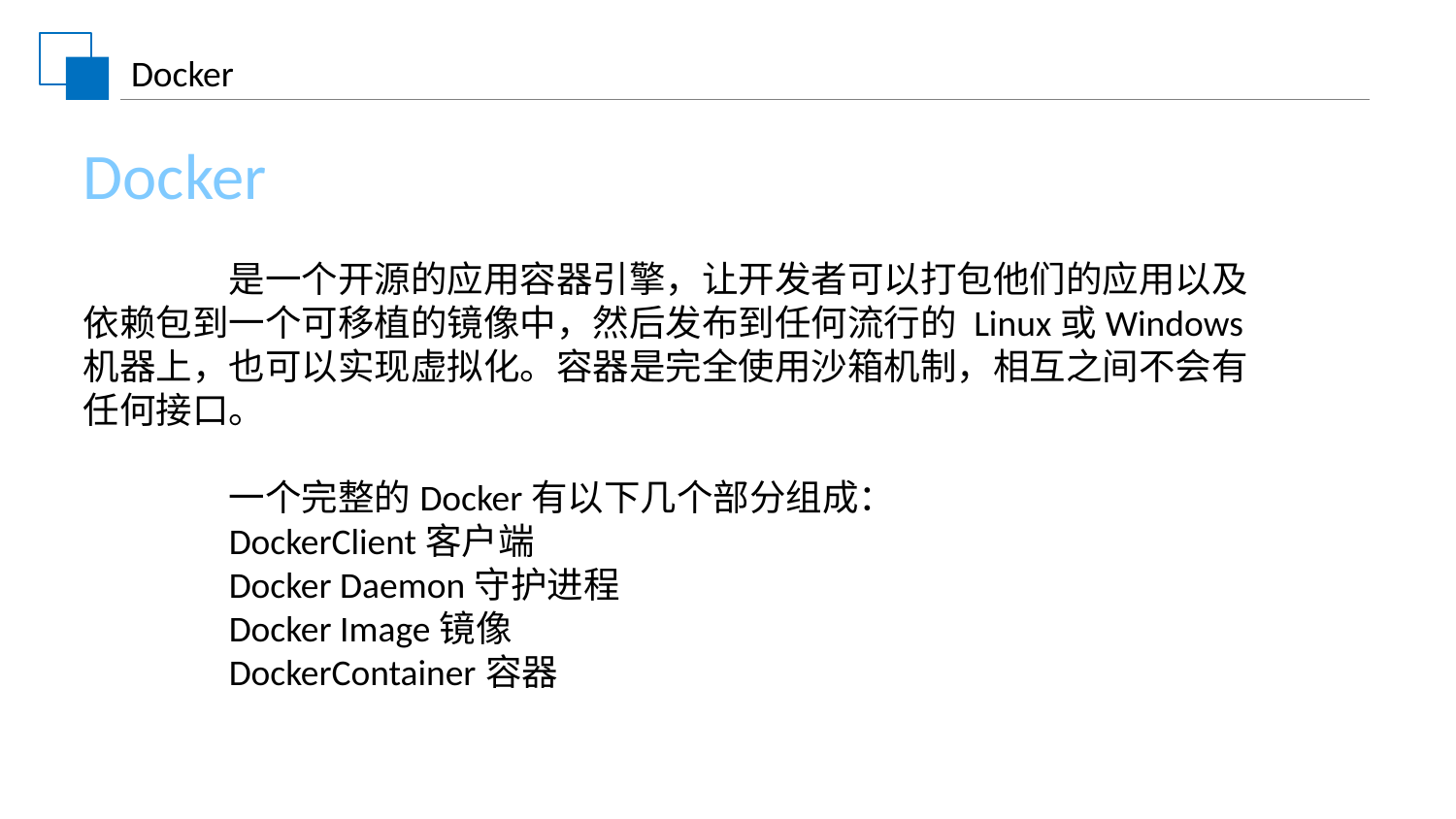

Docker
Docker

	是一个开源的应用容器引擎，让开发者可以打包他们的应用以及依赖包到一个可移植的镜像中，然后发布到任何流行的 Linux或Windows 机器上，也可以实现虚拟化。容器是完全使用沙箱机制，相互之间不会有任何接口。

	一个完整的Docker有以下几个部分组成：
DockerClient客户端
Docker Daemon守护进程
Docker Image镜像
DockerContainer容器